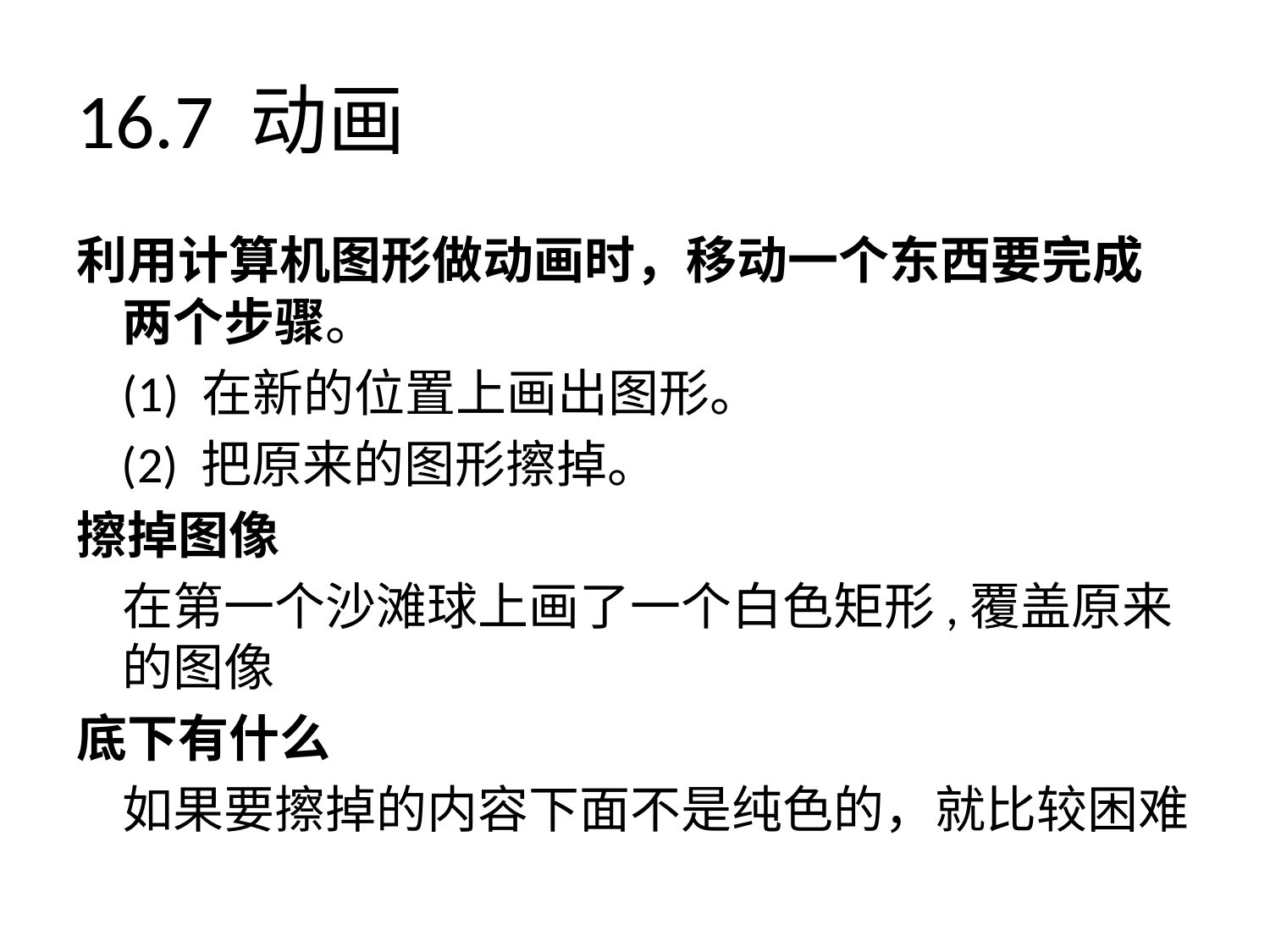

# 16.7 动画
利用计算机图形做动画时，移动一个东西要完成两个步骤。
	(1) 在新的位置上画出图形。
    (2) 把原来的图形擦掉。
擦掉图像
	在第一个沙滩球上画了一个白色矩形,覆盖原来的图像
底下有什么
	如果要擦掉的内容下面不是纯色的，就比较困难